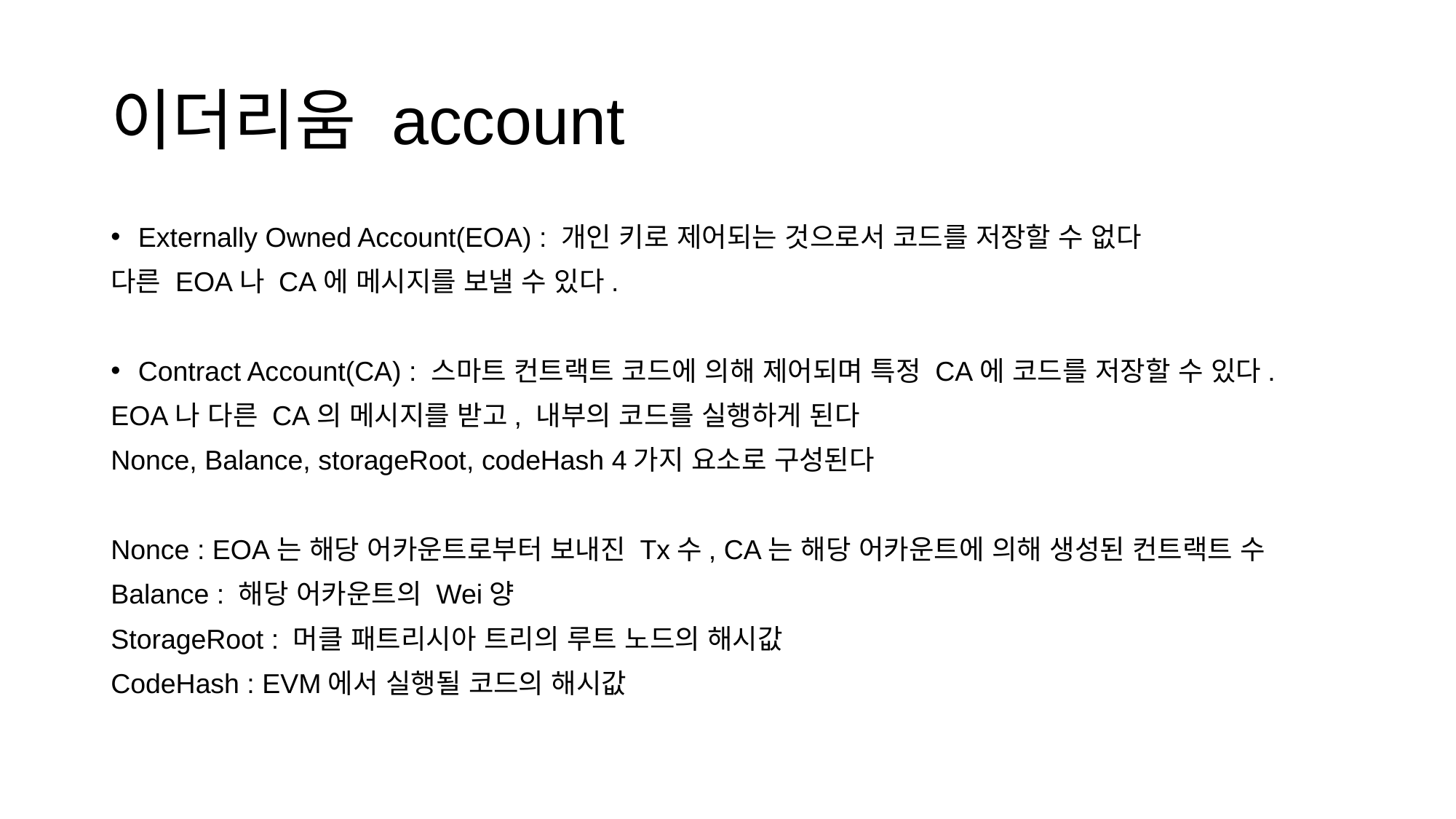

# 이더리움 account
Externally Owned Account(EOA) : 개인 키로 제어되는 것으로서 코드를 저장할 수 없다
다른 EOA나 CA에 메시지를 보낼 수 있다.

Contract Account(CA) : 스마트 컨트랙트 코드에 의해 제어되며 특정 CA에 코드를 저장할 수 있다.
EOA나 다른 CA의 메시지를 받고, 내부의 코드를 실행하게 된다
Nonce, Balance, storageRoot, codeHash 4가지 요소로 구성된다

Nonce : EOA는 해당 어카운트로부터 보내진 Tx수, CA는 해당 어카운트에 의해 생성된 컨트랙트 수
Balance : 해당 어카운트의 Wei양
StorageRoot : 머클 패트리시아 트리의 루트 노드의 해시값
CodeHash : EVM에서 실행될 코드의 해시값